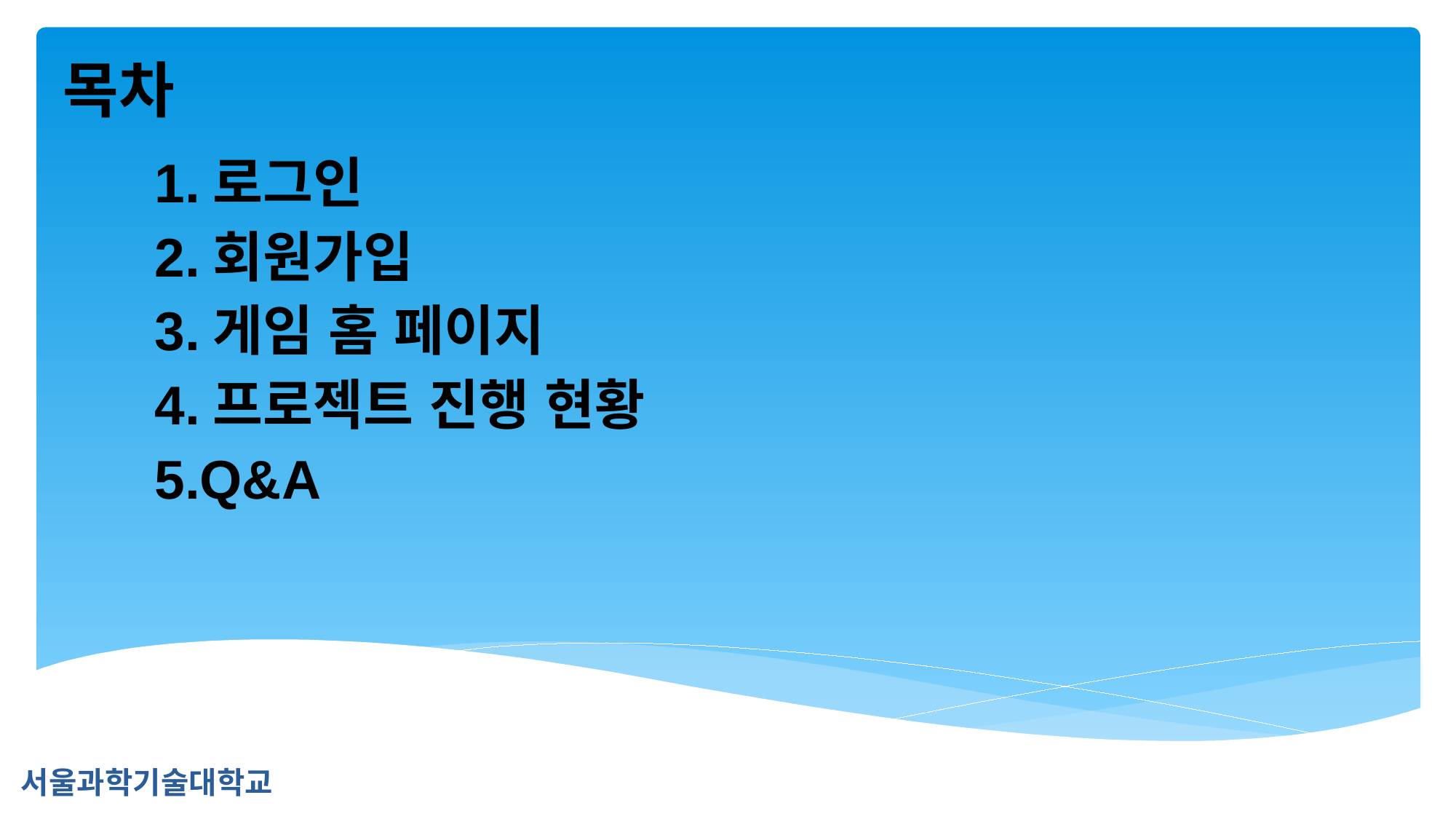

목차
1.로그인
2.회원가입
3.게임 홈 페이지
4.프로젝트 진행 현황
5.Q&A

서울과학기술대학교